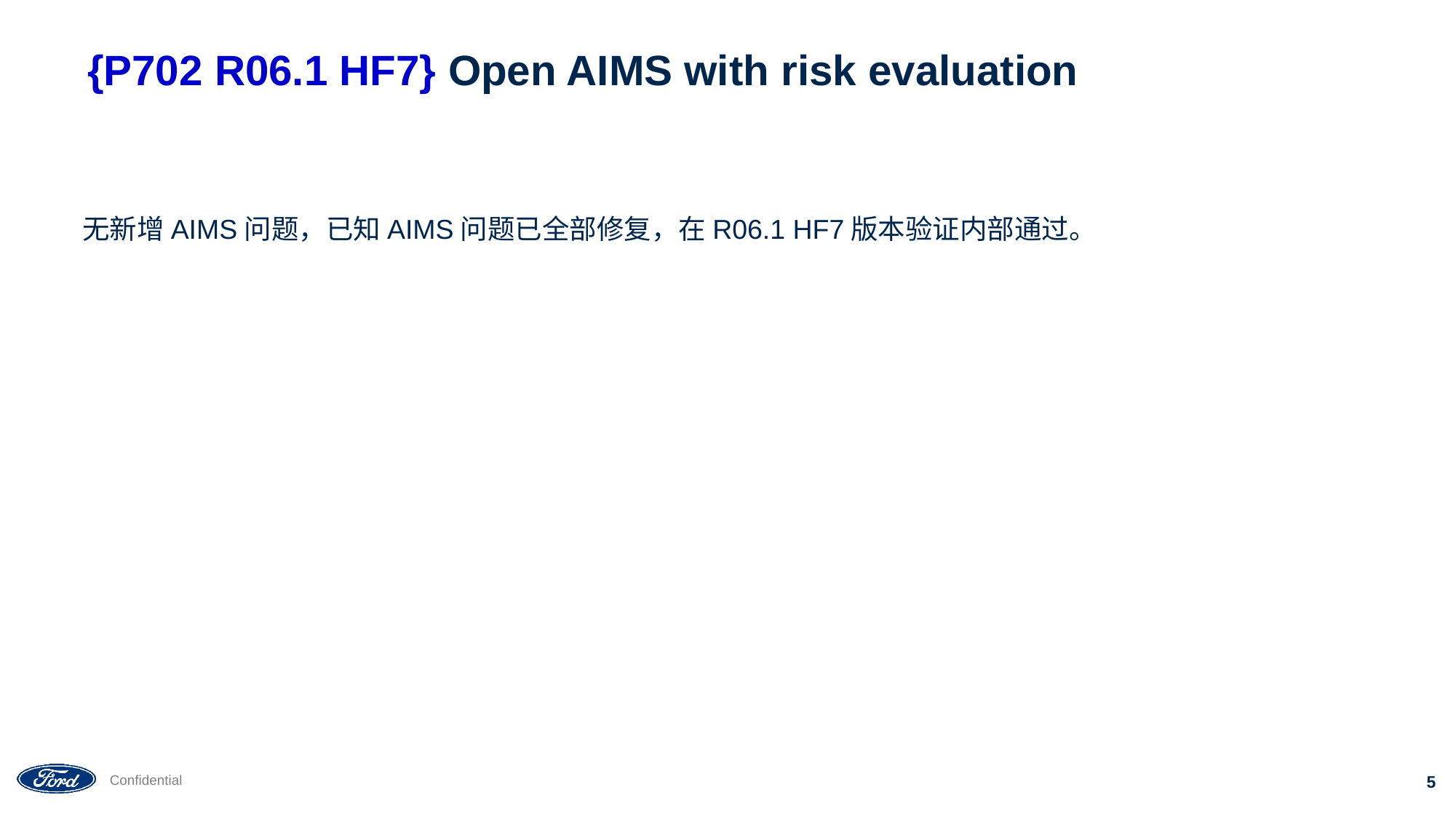

# {P702 R06.1 HF7} Open AIMS with risk evaluation
无新增AIMS问题，已知AIMS问题已全部修复，在R06.1 HF7版本验证内部通过。